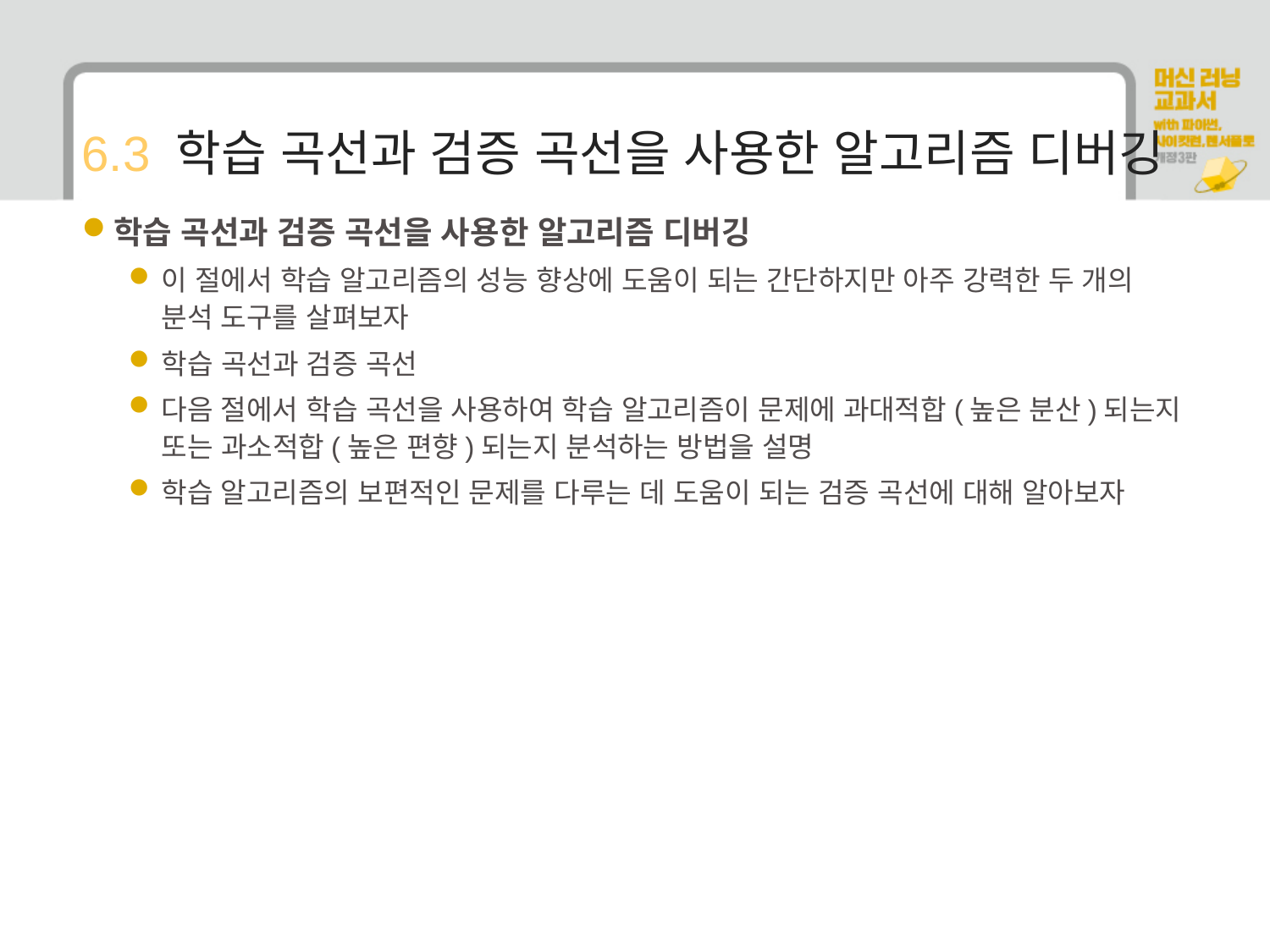

# 6.3 학습 곡선과 검증 곡선을 사용한 알고리즘 디버깅
학습 곡선과 검증 곡선을 사용한 알고리즘 디버깅
이 절에서 학습 알고리즘의 성능 향상에 도움이 되는 간단하지만 아주 강력한 두 개의 분석 도구를 살펴보자
학습 곡선과 검증 곡선
다음 절에서 학습 곡선을 사용하여 학습 알고리즘이 문제에 과대적합(높은 분산)되는지 또는 과소적합(높은 편향)되는지 분석하는 방법을 설명
학습 알고리즘의 보편적인 문제를 다루는 데 도움이 되는 검증 곡선에 대해 알아보자